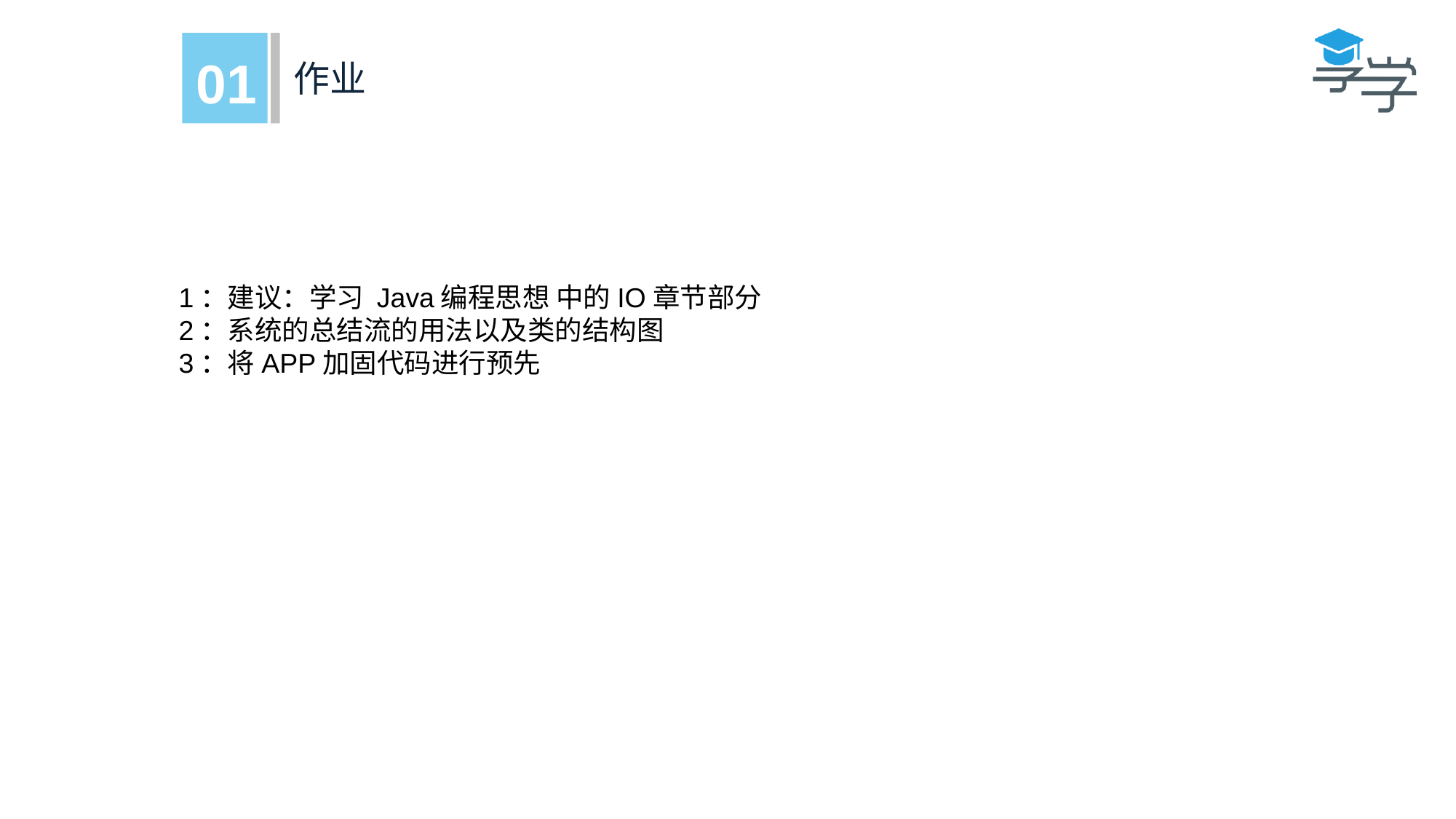

01
作业
1：建议：学习 Java编程思想 中的IO章节部分
2：系统的总结流的用法以及类的结构图
3：将APP加固代码进行预先